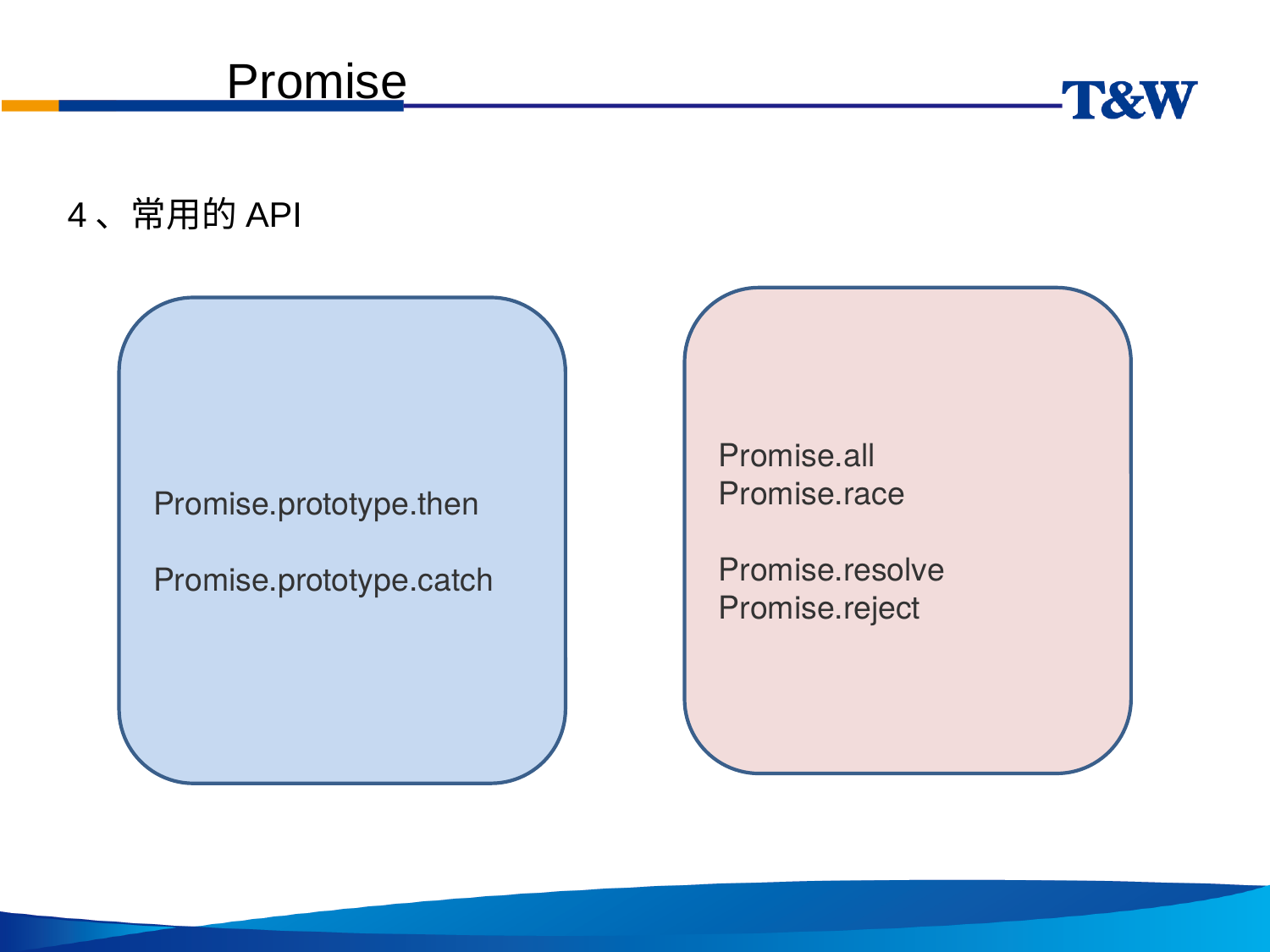

# Promise
4、常用的API

Promise.all
Promise.race

Promise.resolve
Promise.reject
Promise.prototype.then

Promise.prototype.catch